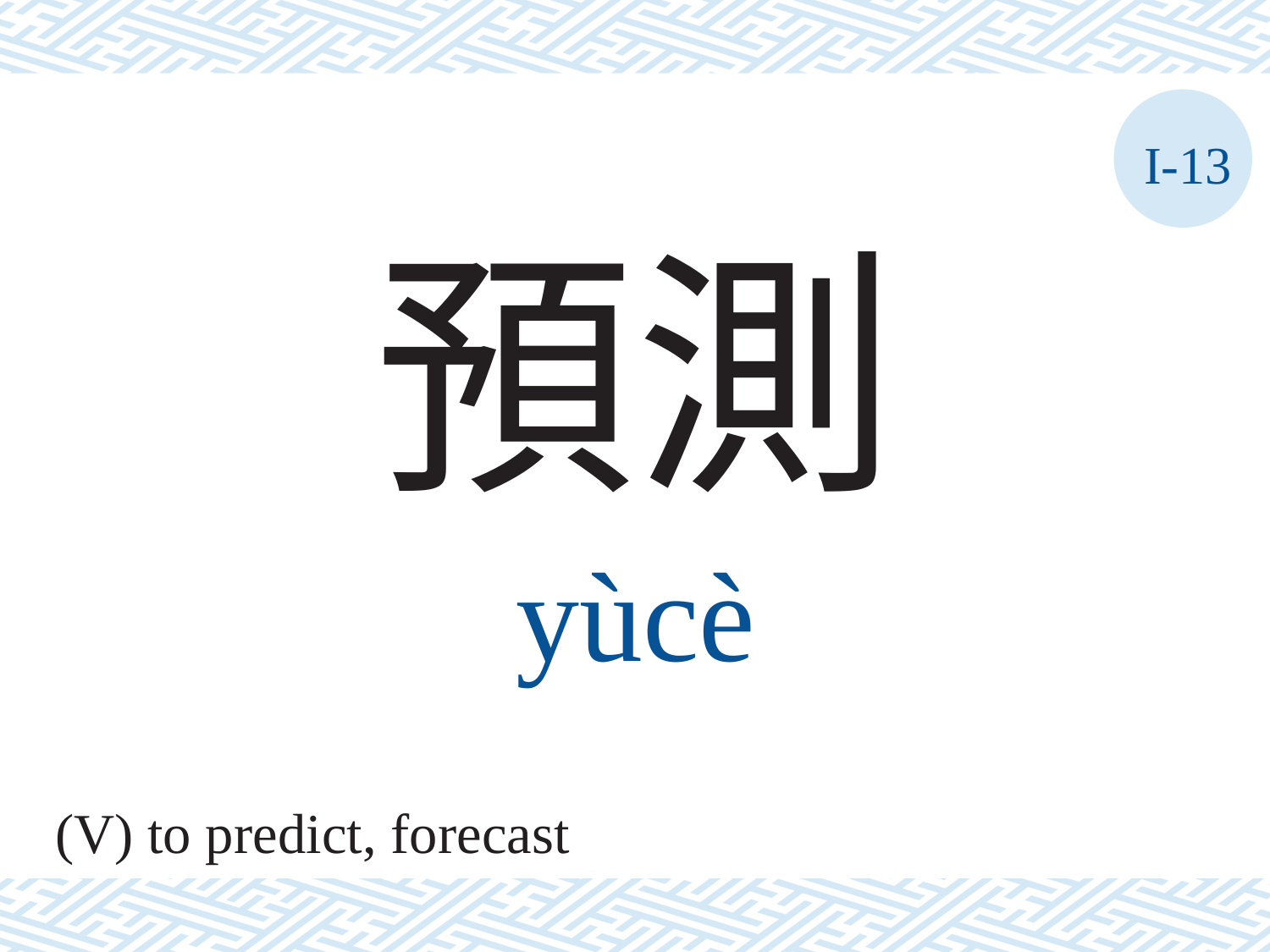

I-13
預測
yùcè
(V) to predict, forecast